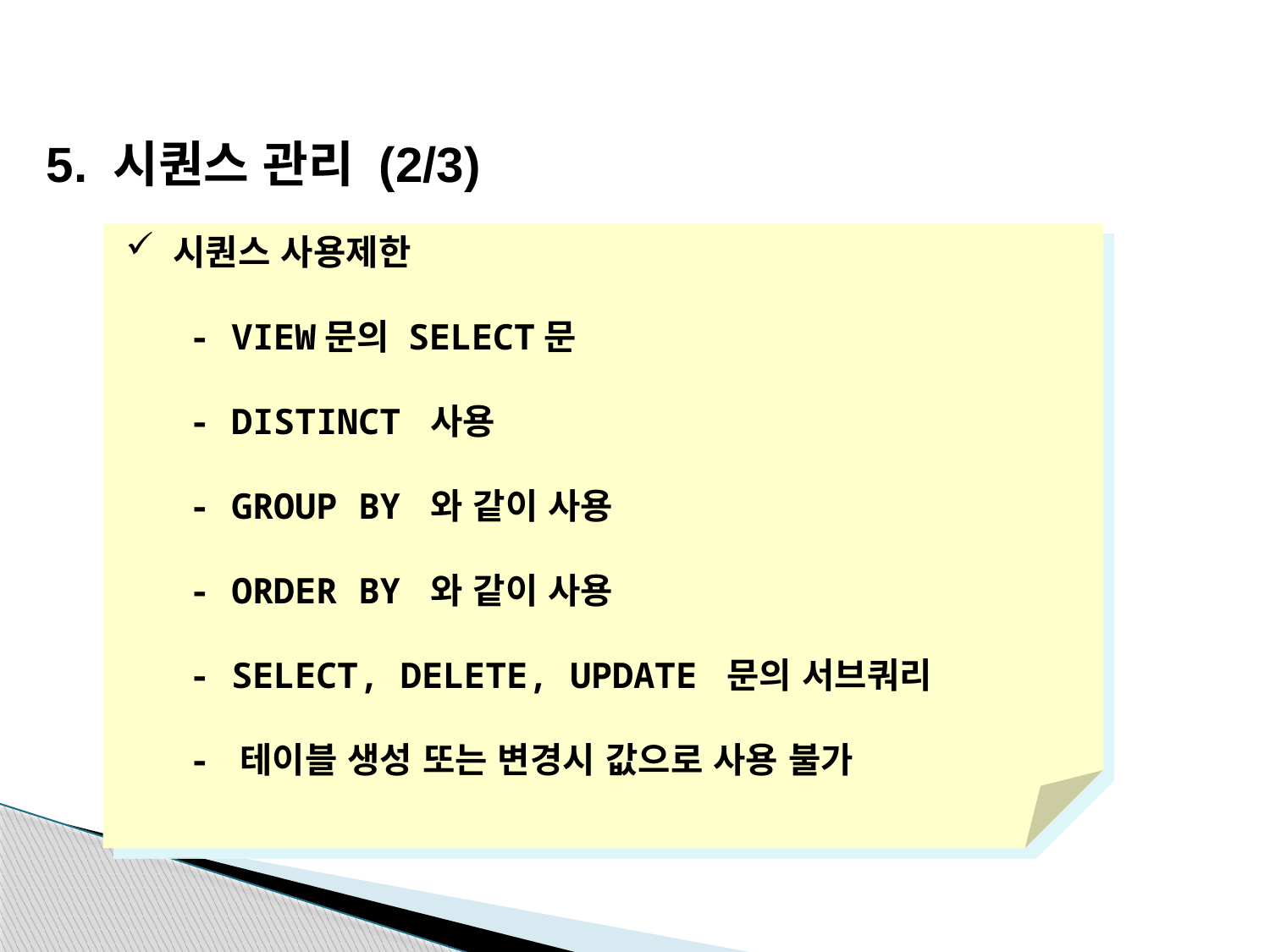

5. 시퀀스 관리 (2/3)
시퀀스 사용제한

   - VIEW문의 SELECT문

   - DISTINCT 사용

   - GROUP BY 와 같이 사용

   - ORDER BY 와 같이 사용

   - SELECT, DELETE, UPDATE 문의 서브쿼리

   - 테이블 생성 또는 변경시 값으로 사용 불가